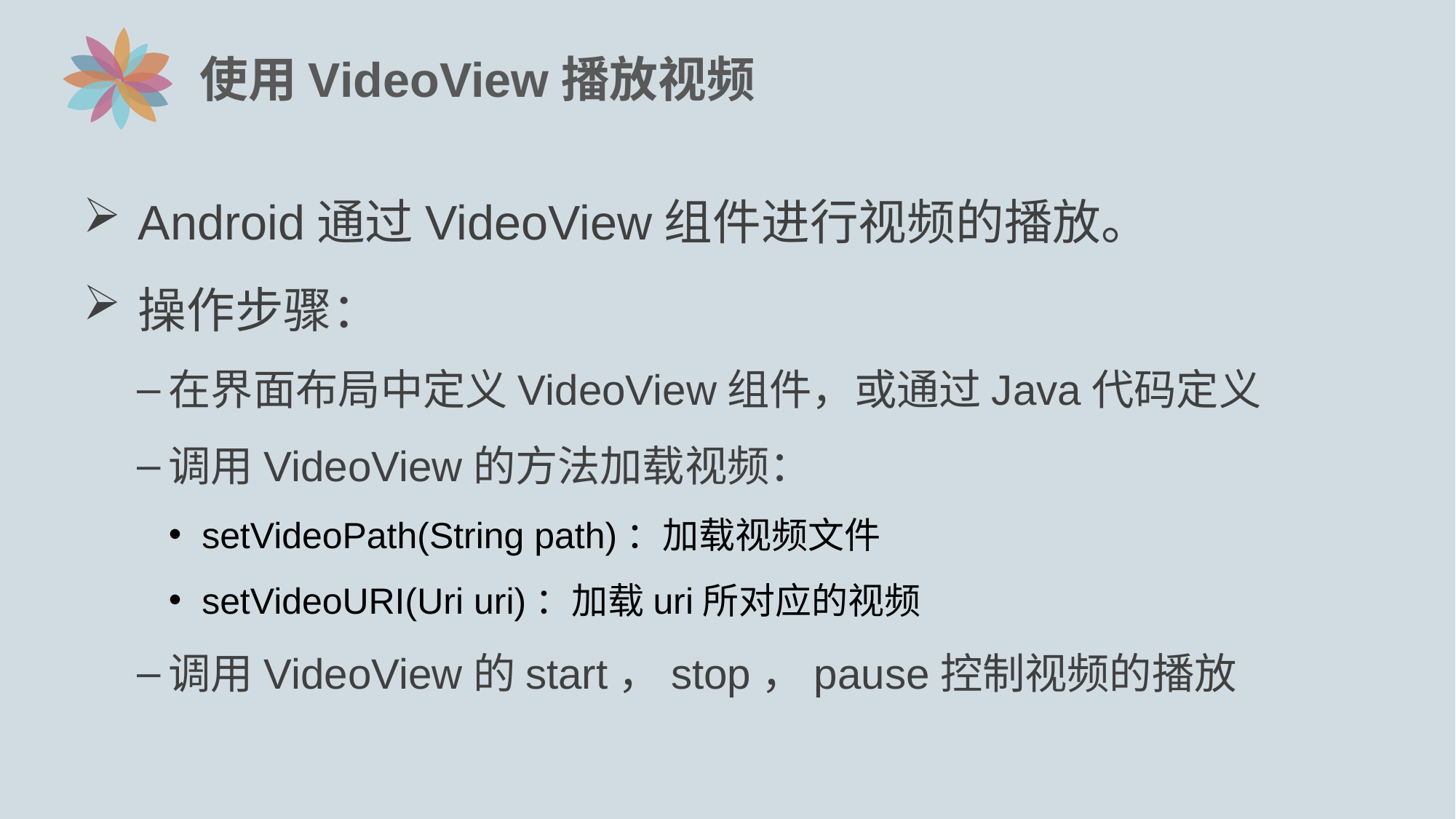

# 使用VideoView播放视频
Android通过VideoView组件进行视频的播放。
操作步骤：
在界面布局中定义VideoView组件，或通过Java代码定义
调用VideoView的方法加载视频：
setVideoPath(String path)：加载视频文件
setVideoURI(Uri uri)：加载uri所对应的视频
调用VideoView的start，stop，pause控制视频的播放